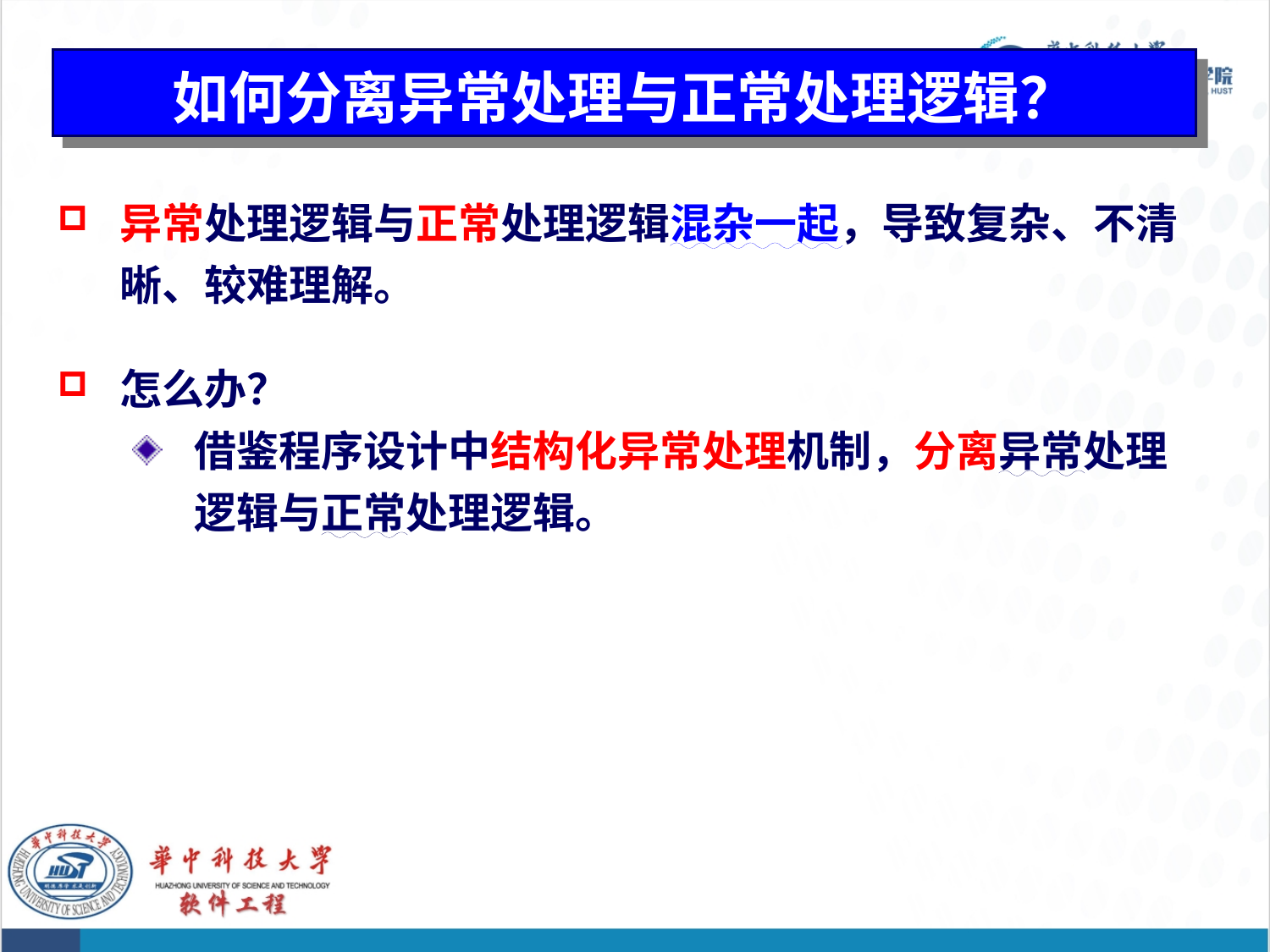

# 如何分离异常处理与正常处理逻辑？
异常处理逻辑与正常处理逻辑混杂一起，导致复杂、不清晰、较难理解。
怎么办？
借鉴程序设计中结构化异常处理机制，分离异常处理逻辑与正常处理逻辑。